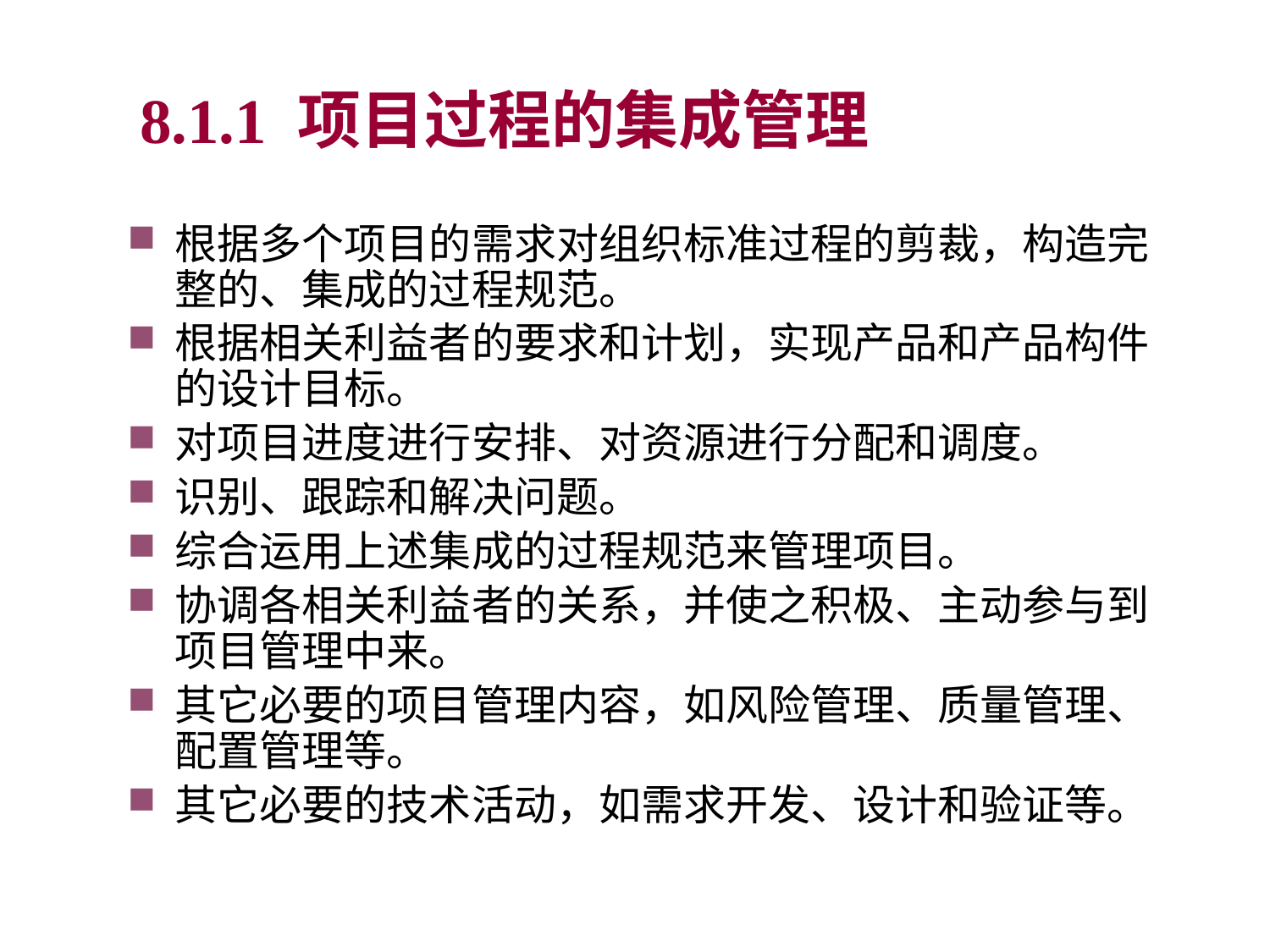

8.1.1 项目过程的集成管理
根据多个项目的需求对组织标准过程的剪裁，构造完整的、集成的过程规范。
根据相关利益者的要求和计划，实现产品和产品构件的设计目标。
对项目进度进行安排、对资源进行分配和调度。
识别、跟踪和解决问题。
综合运用上述集成的过程规范来管理项目。
协调各相关利益者的关系，并使之积极、主动参与到项目管理中来。
其它必要的项目管理内容，如风险管理、质量管理、配置管理等。
其它必要的技术活动，如需求开发、设计和验证等。